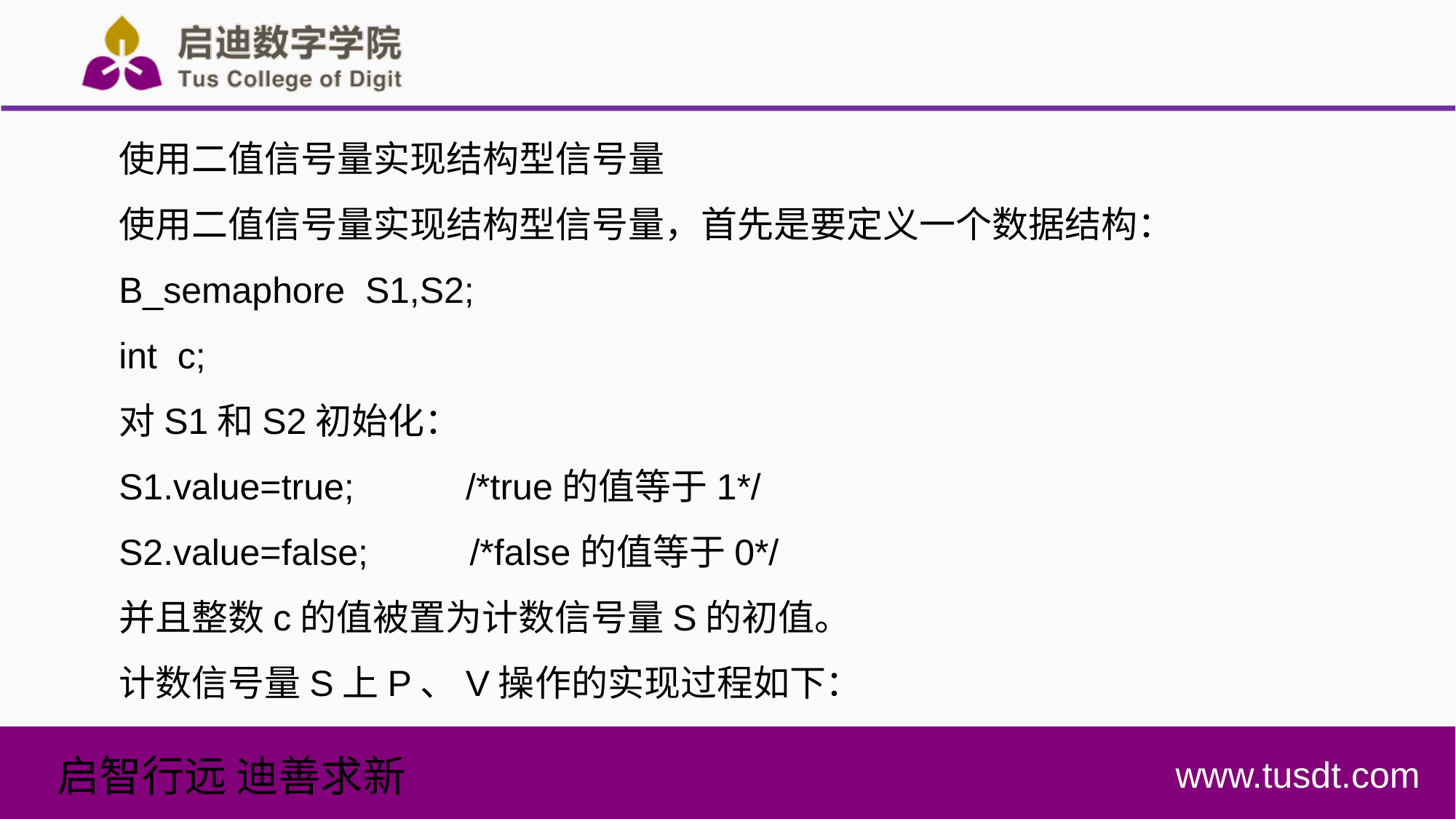

使用二值信号量实现结构型信号量
使用二值信号量实现结构型信号量，首先是要定义一个数据结构：
B_semaphore  S1,S2;
int  c;
对S1和S2初始化：
S1.value=true;           /*true的值等于1*/
S2.value=false;          /*false的值等于0*/
并且整数c的值被置为计数信号量S的初值。
计数信号量S上P、V操作的实现过程如下：